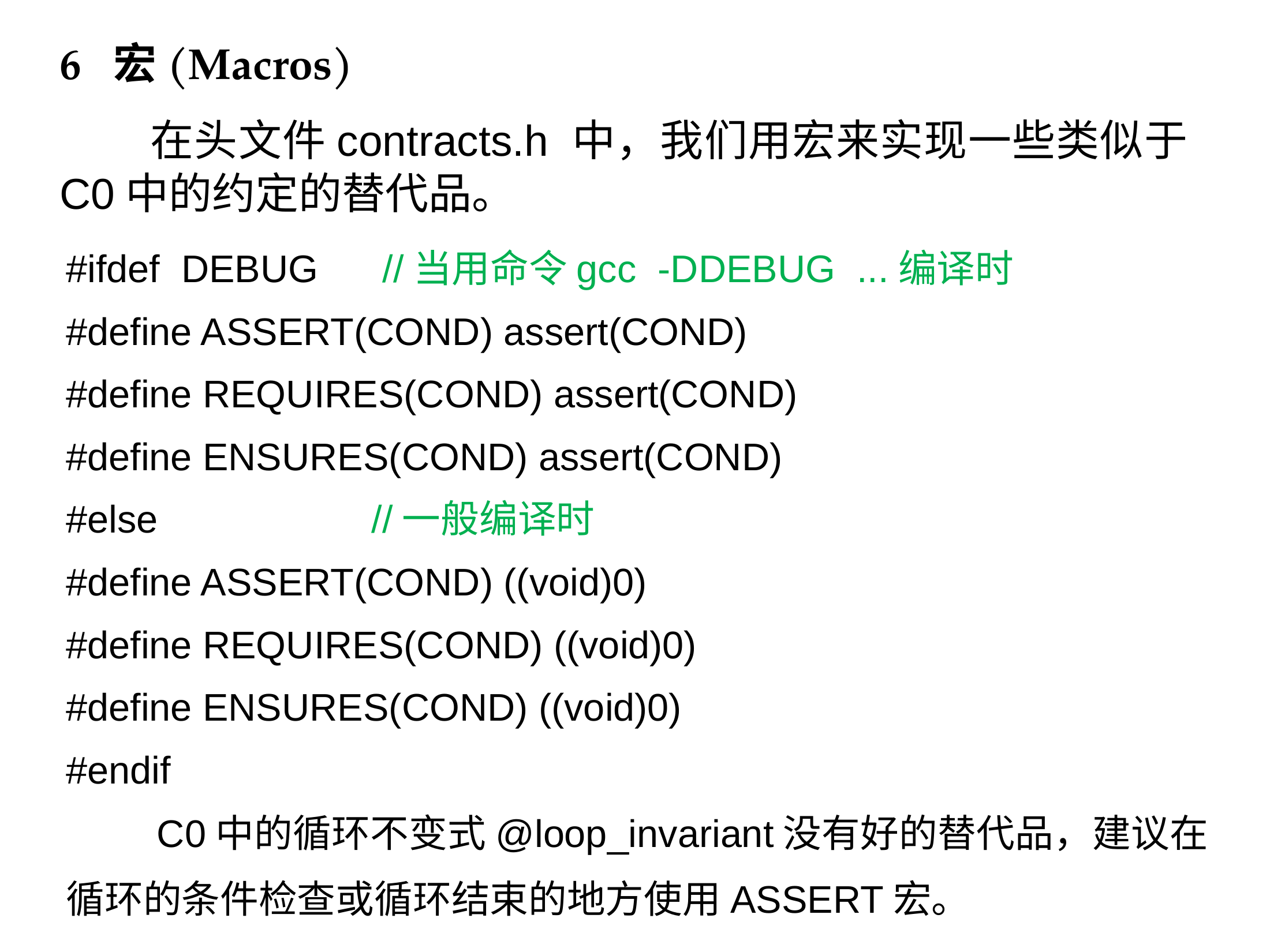

6  宏(Macros)
在头文件contracts.h 中，我们用宏来实现一些类似于C0中的约定的替代品。
#ifdef  DEBUG      //当用命令gcc  -DDEBUG  ...编译时
#define ASSERT(COND) assert(COND)
#define REQUIRES(COND) assert(COND)
#define ENSURES(COND) assert(COND)
#else                    //一般编译时
#define ASSERT(COND) ((void)0)
#define REQUIRES(COND) ((void)0)
#define ENSURES(COND) ((void)0)
#endif
C0中的循环不变式@loop_invariant没有好的替代品，建议在循环的条件检查或循环结束的地方使用ASSERT宏。